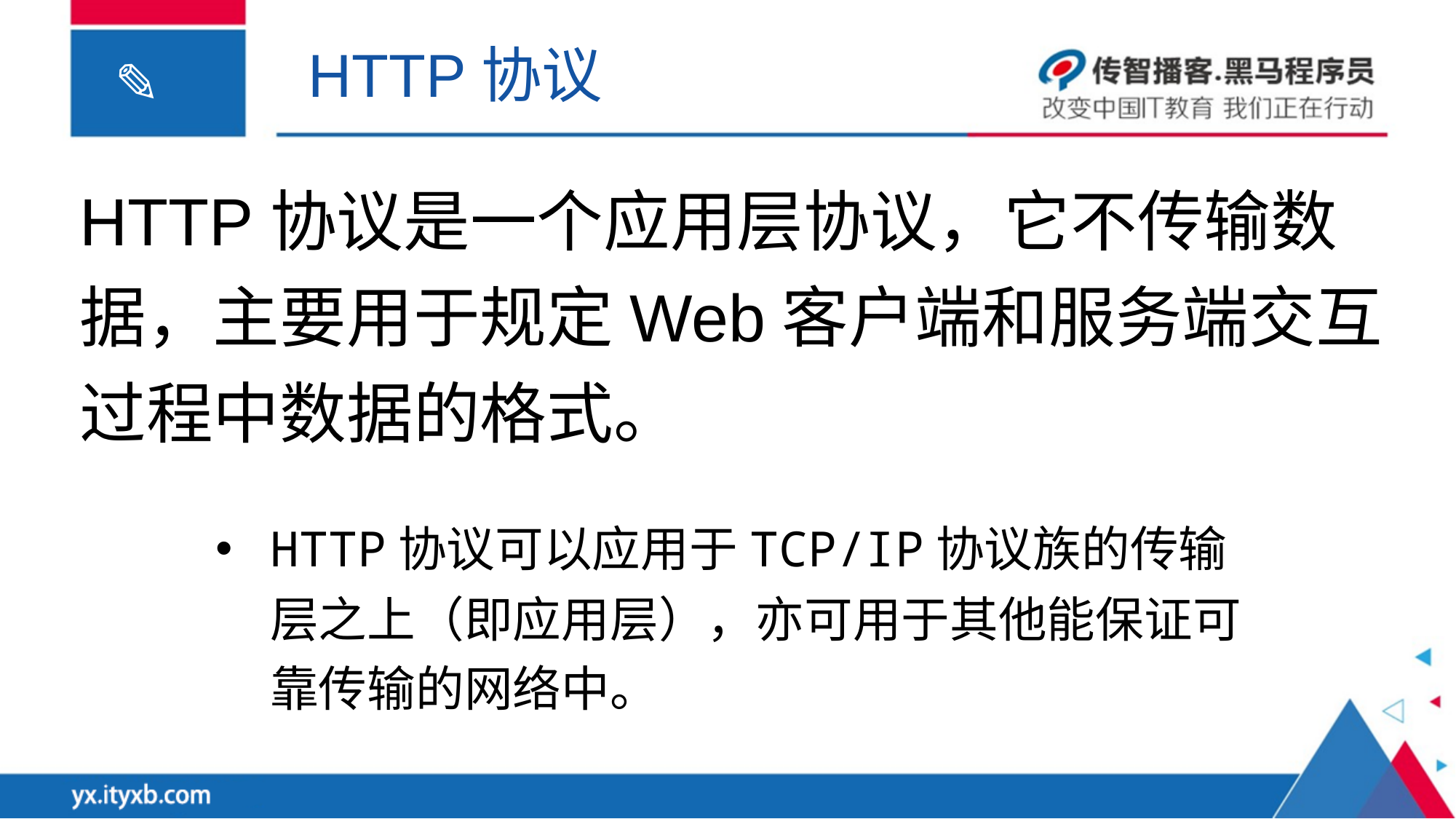

HTTP协议
HTTP协议是一个应用层协议，它不传输数据，主要用于规定Web客户端和服务端交互过程中数据的格式。
HTTP协议可以应用于TCP/IP协议族的传输层之上（即应用层），亦可用于其他能保证可靠传输的网络中。